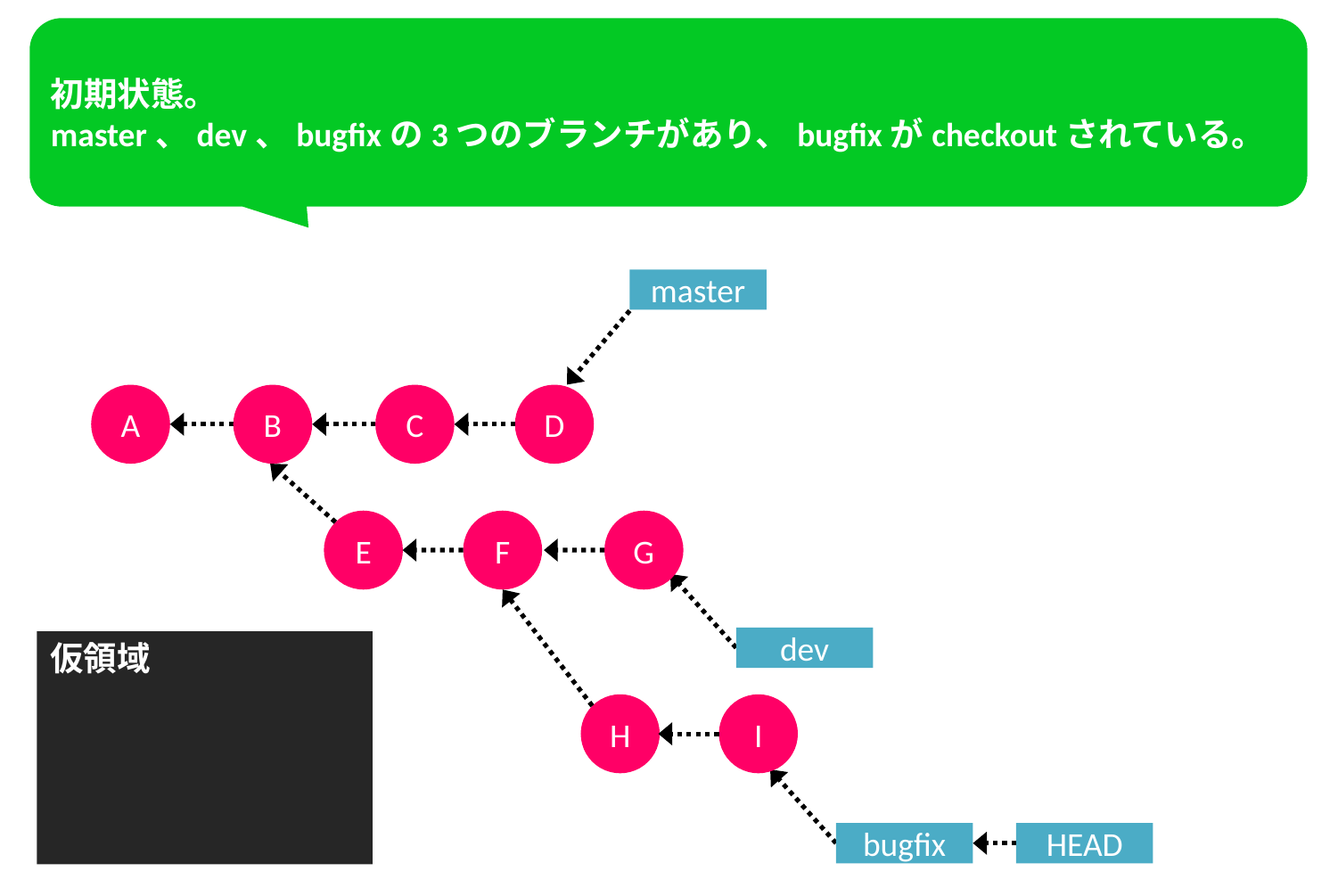

初期状態。
master、dev、bugfixの3つのブランチがあり、bugfixがcheckoutされている。

master
A
B
C
D
E
F
G
dev
仮領域
H
I
bugfix
HEAD